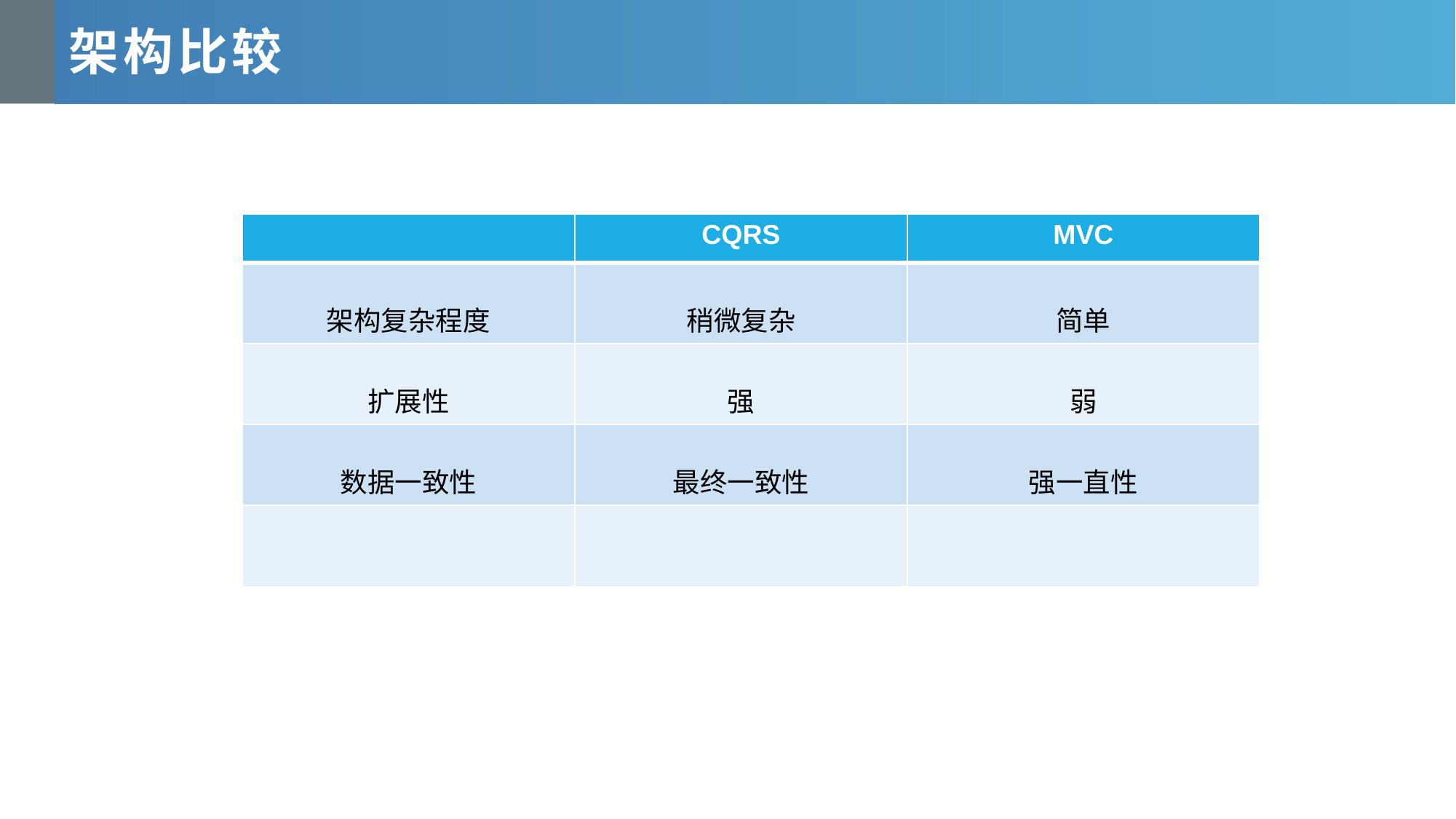

架构比较
|  | CQRS | MVC |
| --- | --- | --- |
| 架构复杂程度 | 稍微复杂 | 简单 |
| 扩展性 | 强 | 弱 |
| 数据一致性 | 最终一致性 | 强一直性 |
|  |  |  |